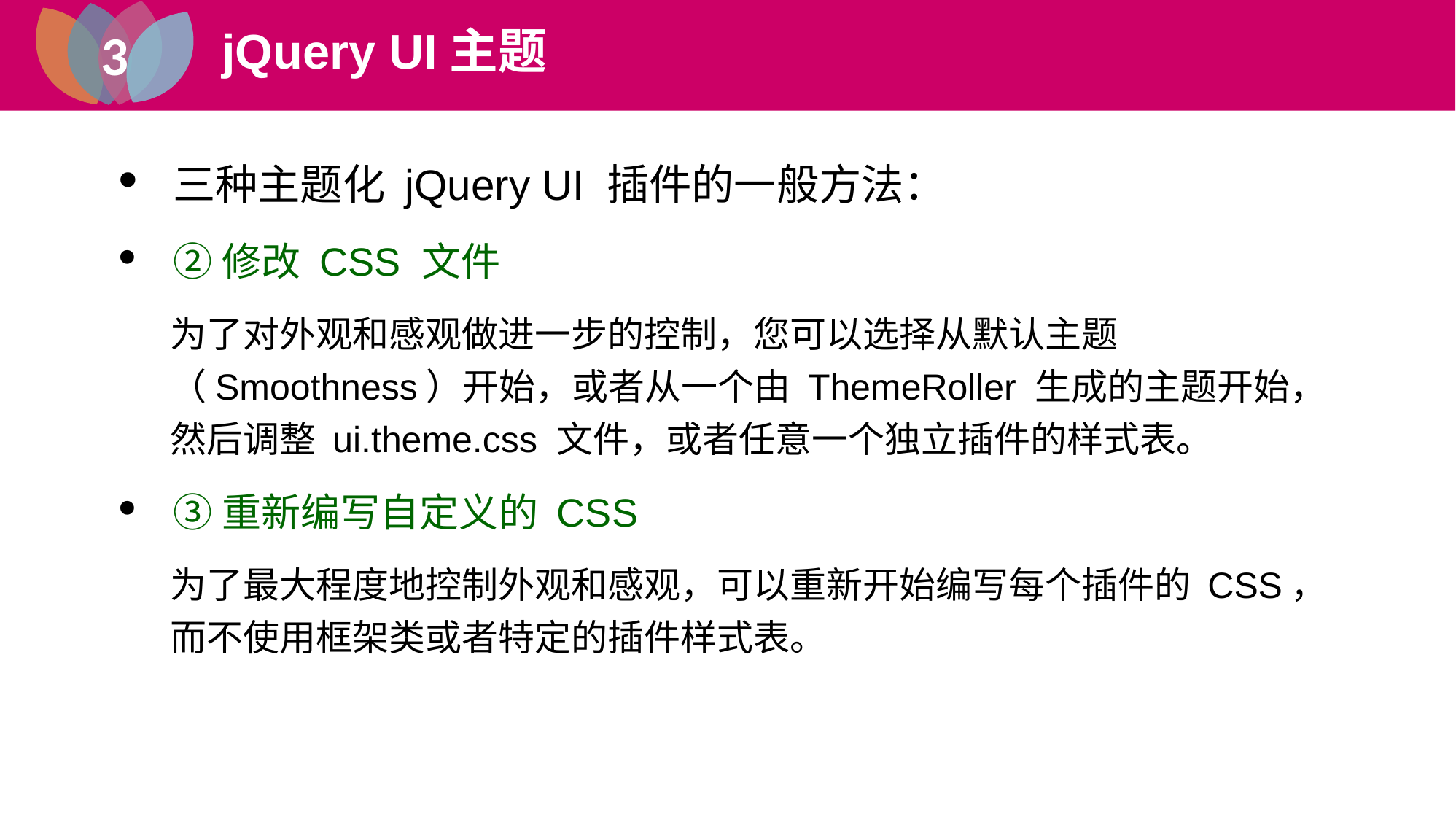

3
jQuery UI主题
三种主题化 jQuery UI 插件的一般方法：
②修改 CSS 文件
为了对外观和感观做进一步的控制，您可以选择从默认主题（Smoothness）开始，或者从一个由 ThemeRoller 生成的主题开始，然后调整 ui.theme.css 文件，或者任意一个独立插件的样式表。
③重新编写自定义的 CSS
为了最大程度地控制外观和感观，可以重新开始编写每个插件的 CSS，而不使用框架类或者特定的插件样式表。